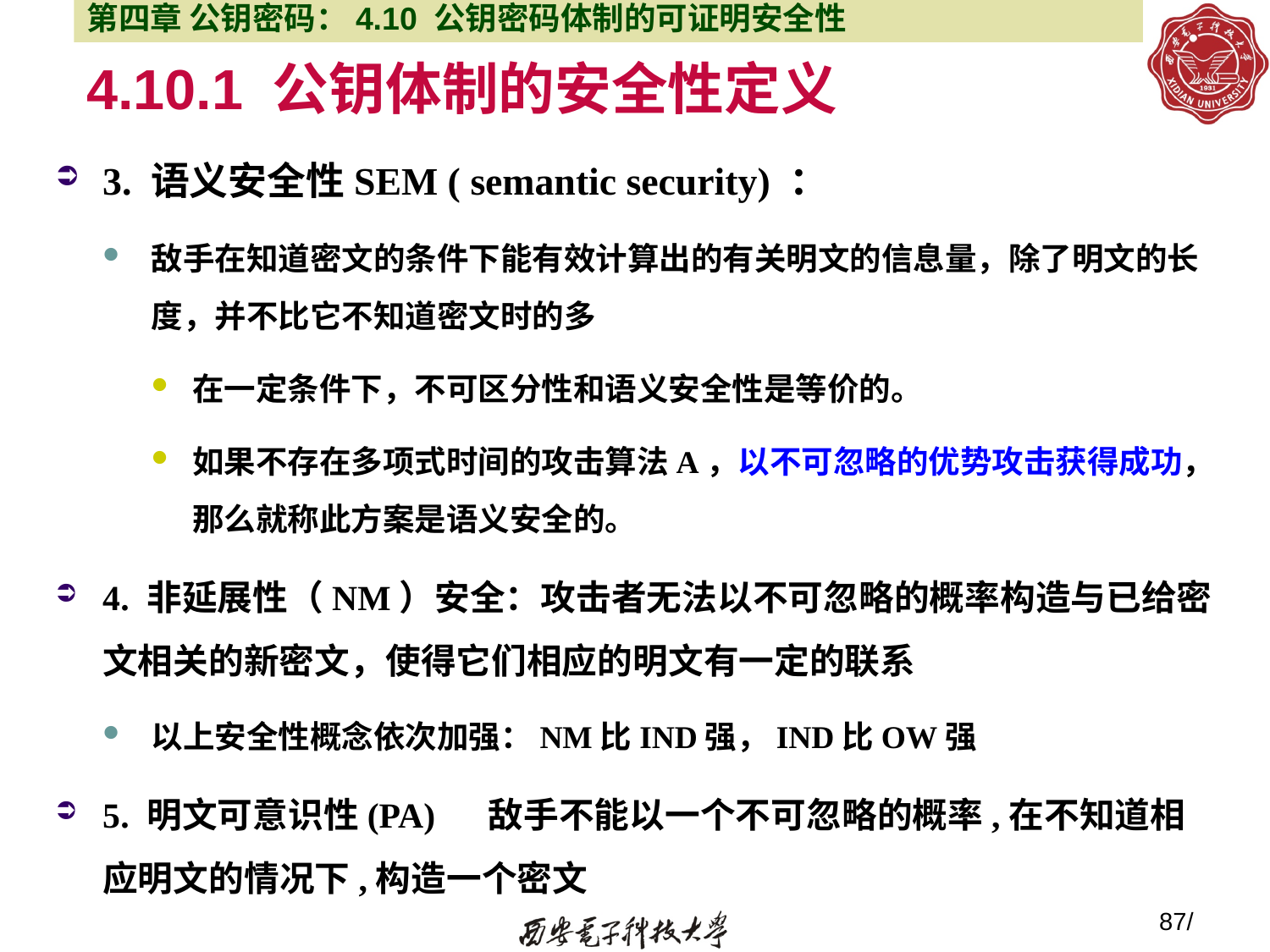

第四章 公钥密码：4.10 公钥密码体制的可证明安全性
# 4.10.1 公钥体制的安全性定义
3. 语义安全性SEM ( semantic security) ：
敌手在知道密文的条件下能有效计算出的有关明文的信息量，除了明文的长度，并不比它不知道密文时的多
在一定条件下，不可区分性和语义安全性是等价的。
如果不存在多项式时间的攻击算法A，以不可忽略的优势攻击获得成功，那么就称此方案是语义安全的。
4. 非延展性（NM）安全：攻击者无法以不可忽略的概率构造与已给密文相关的新密文，使得它们相应的明文有一定的联系
以上安全性概念依次加强：NM比IND强，IND比OW强
5. 明文可意识性(PA) 　敌手不能以一个不可忽略的概率,在不知道相应明文的情况下,构造一个密文
87/